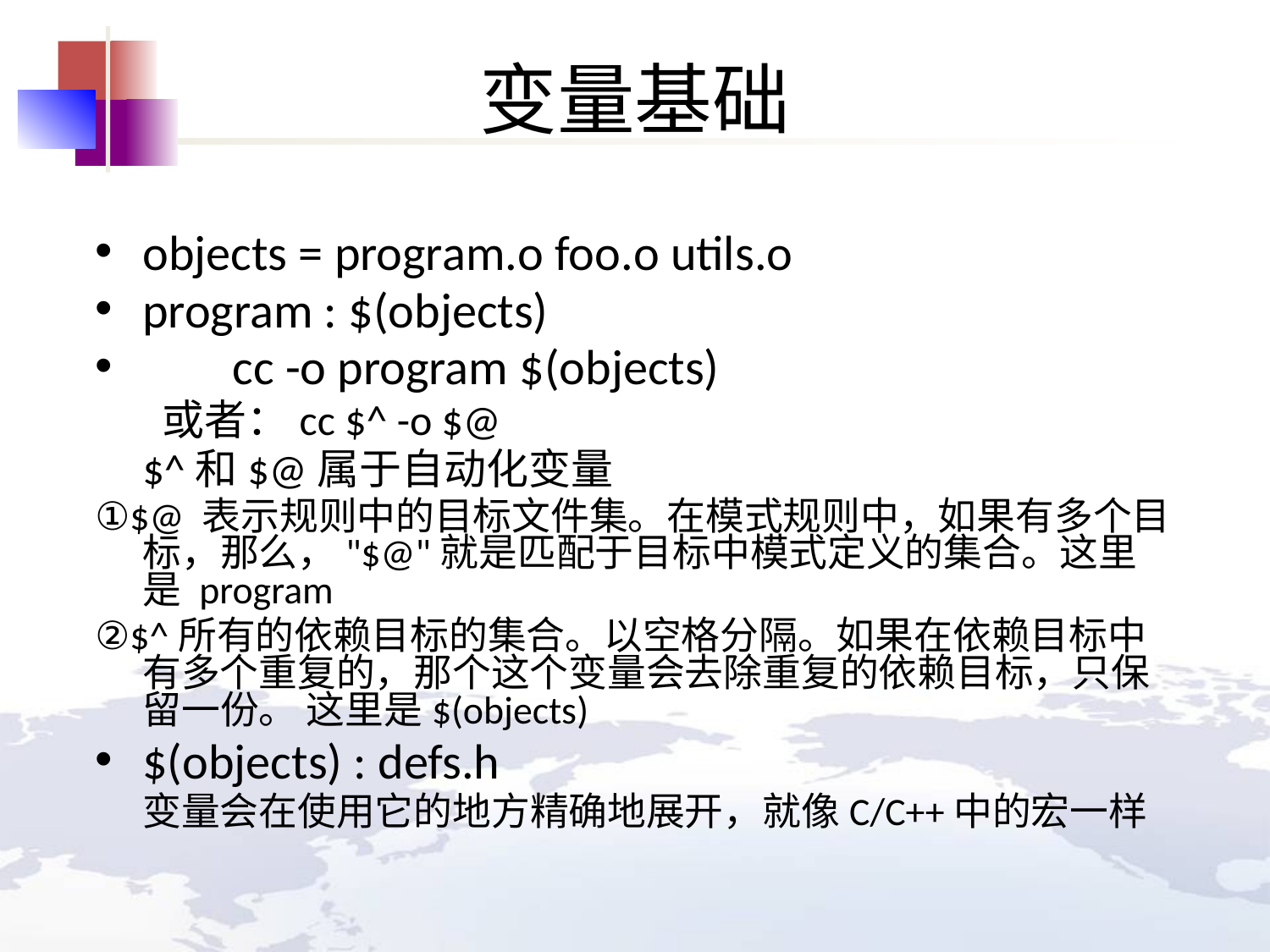

# 变量基础
objects = program.o foo.o utils.o
program : $(objects)
        cc -o program $(objects)
	 或者：cc $^ -o $@
     $^和$@属于自动化变量
①$@ 表示规则中的目标文件集。在模式规则中，如果有多个目标，那么，"$@"就是匹配于目标中模式定义的集合。这里是 program
②$^所有的依赖目标的集合。以空格分隔。如果在依赖目标中有多个重复的，那个这个变量会去除重复的依赖目标，只保留一份。 这里是$(objects)
$(objects) : defs.h
	变量会在使用它的地方精确地展开，就像C/C++中的宏一样